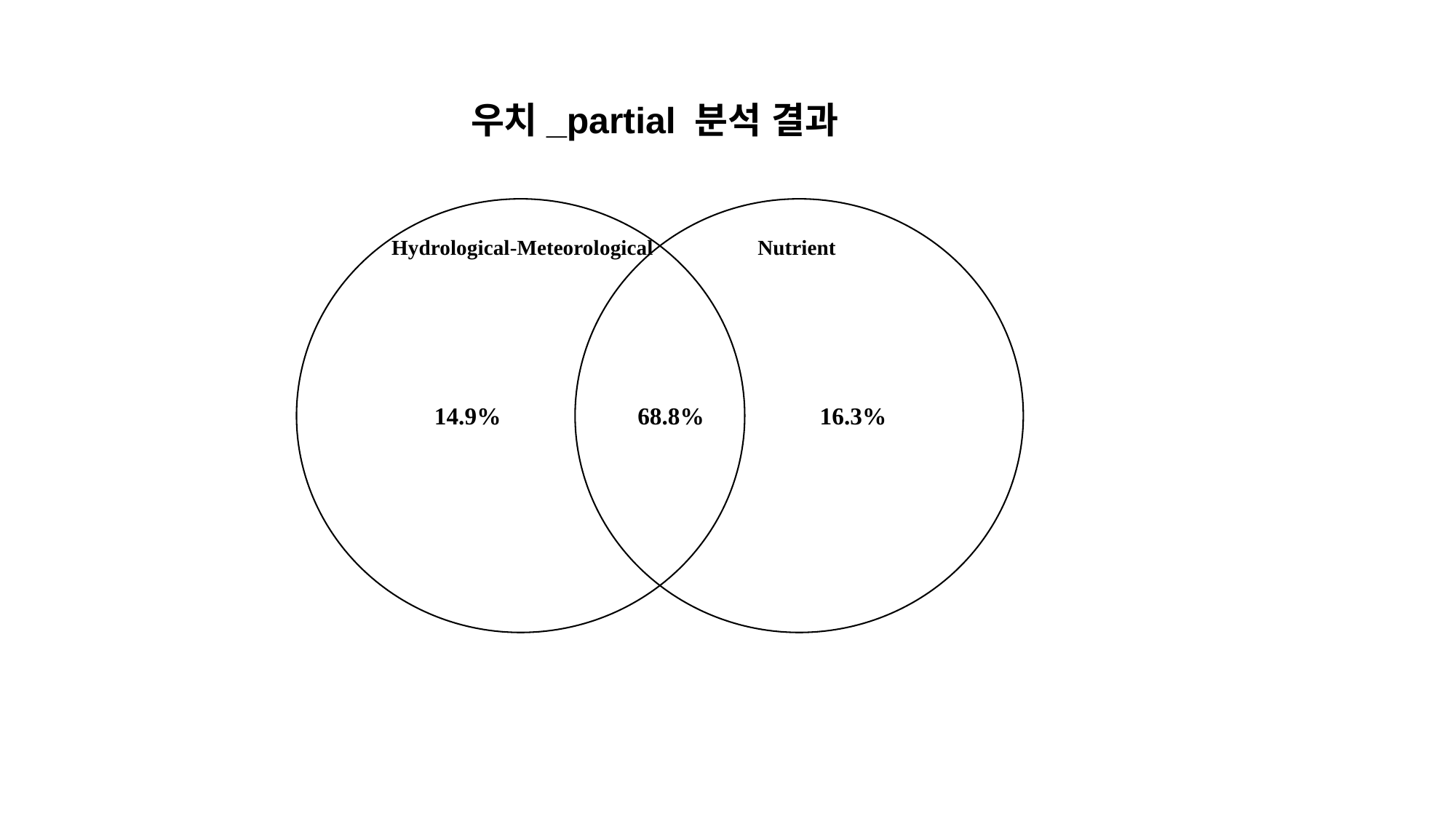

우치_partial 분석 결과

Nutrient
Hydrological-Meteorological
14.9%
68.8%
16.3%